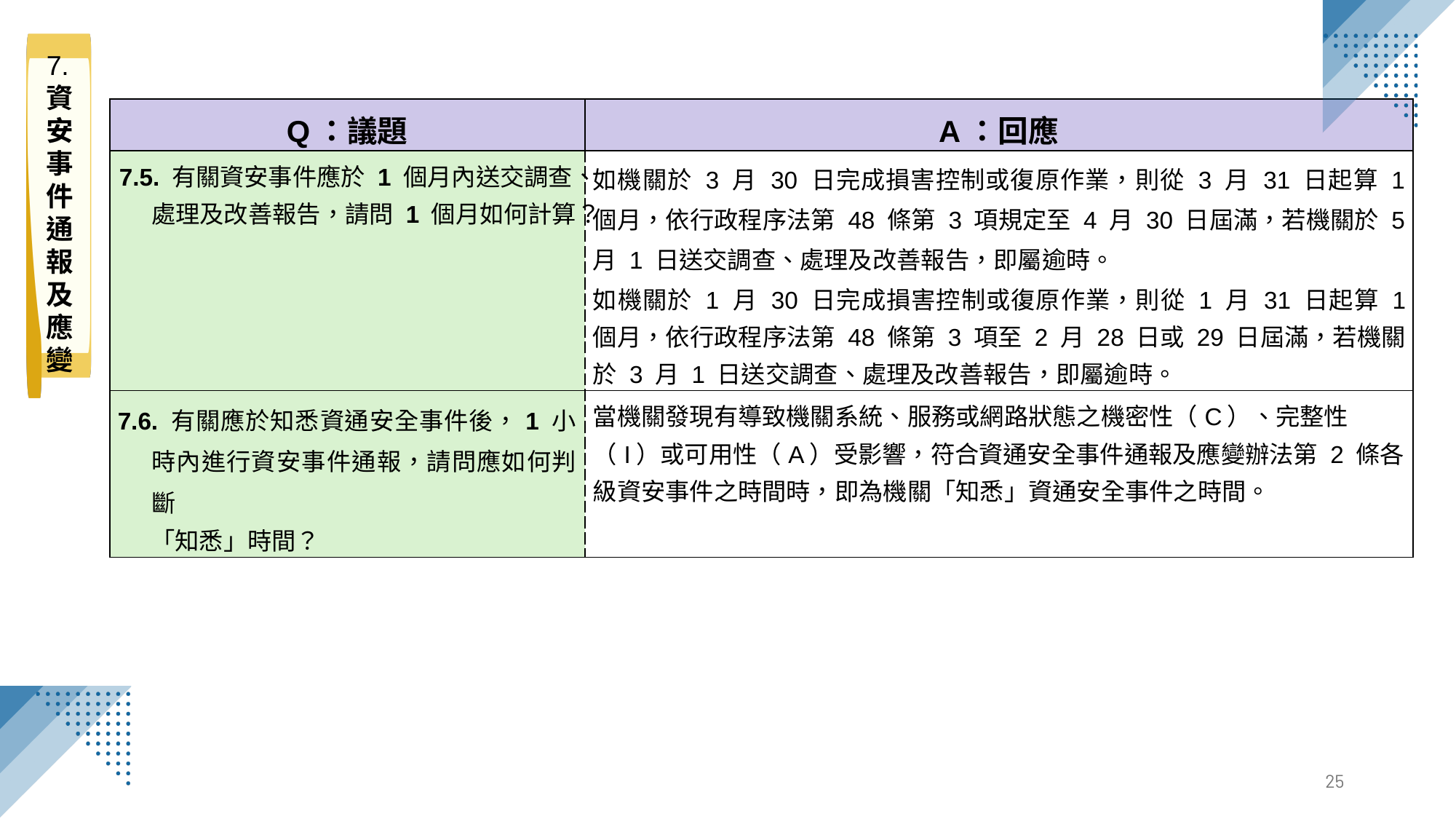

7.資安事件通報及應變

| Q：議題 | A：回應 |
| --- | --- |
| 7.5. 有關資安事件應於 1 個月內送交調查、處理及改善報告，請問 1 個月如何計算？ | 如機關於 3 月 30 日完成損害控制或復原作業，則從 3 月 31 日起算 1 個月，依行政程序法第 48 條第 3 項規定至 4 月 30 日屆滿，若機關於 5 月 1 日送交調查、處理及改善報告，即屬逾時。 如機關於 1 月 30 日完成損害控制或復原作業，則從 1 月 31 日起算 1 個月，依行政程序法第 48 條第 3 項至 2 月 28 日或 29 日屆滿，若機關於 3 月 1 日送交調查、處理及改善報告，即屬逾時。 |
| 7.6. 有關應於知悉資通安全事件後，1 小時內進行資安事件通報，請問應如何判斷 「知悉」時間？ | 當機關發現有導致機關系統、服務或網路狀態之機密性（C）、完整性（I）或可用性（A）受影響，符合資通安全事件通報及應變辦法第 2 條各級資安事件之時間時，即為機關「知悉」資通安全事件之時間。 |

25